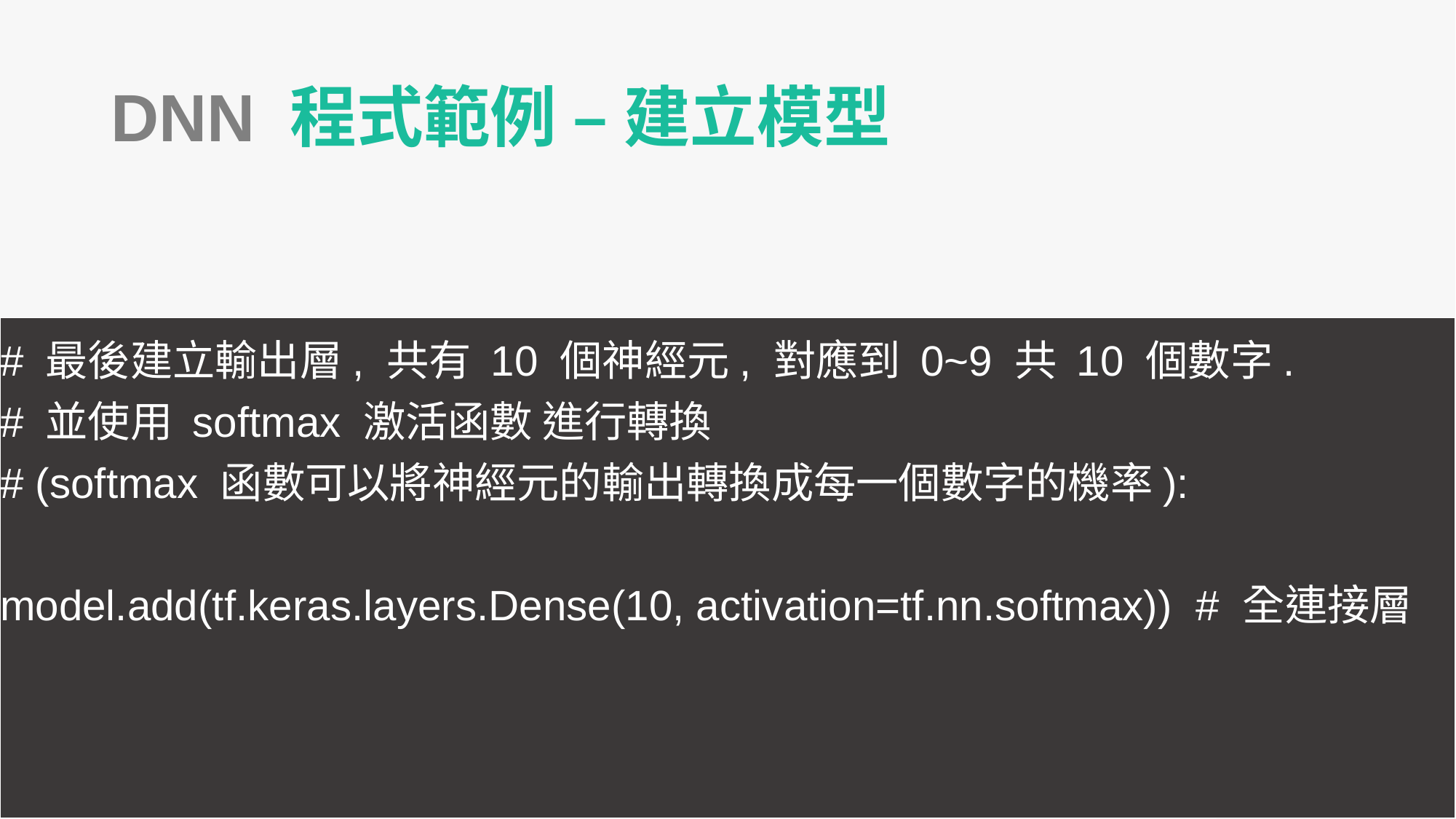

DNN 程式範例 – 建立模型
# 最後建立輸出層, 共有 10 個神經元, 對應到 0~9 共 10 個數字.
# 並使用 softmax 激活函數 進行轉換
# (softmax 函數可以將神經元的輸出轉換成每一個數字的機率):

model.add(tf.keras.layers.Dense(10, activation=tf.nn.softmax))  # 全連接層